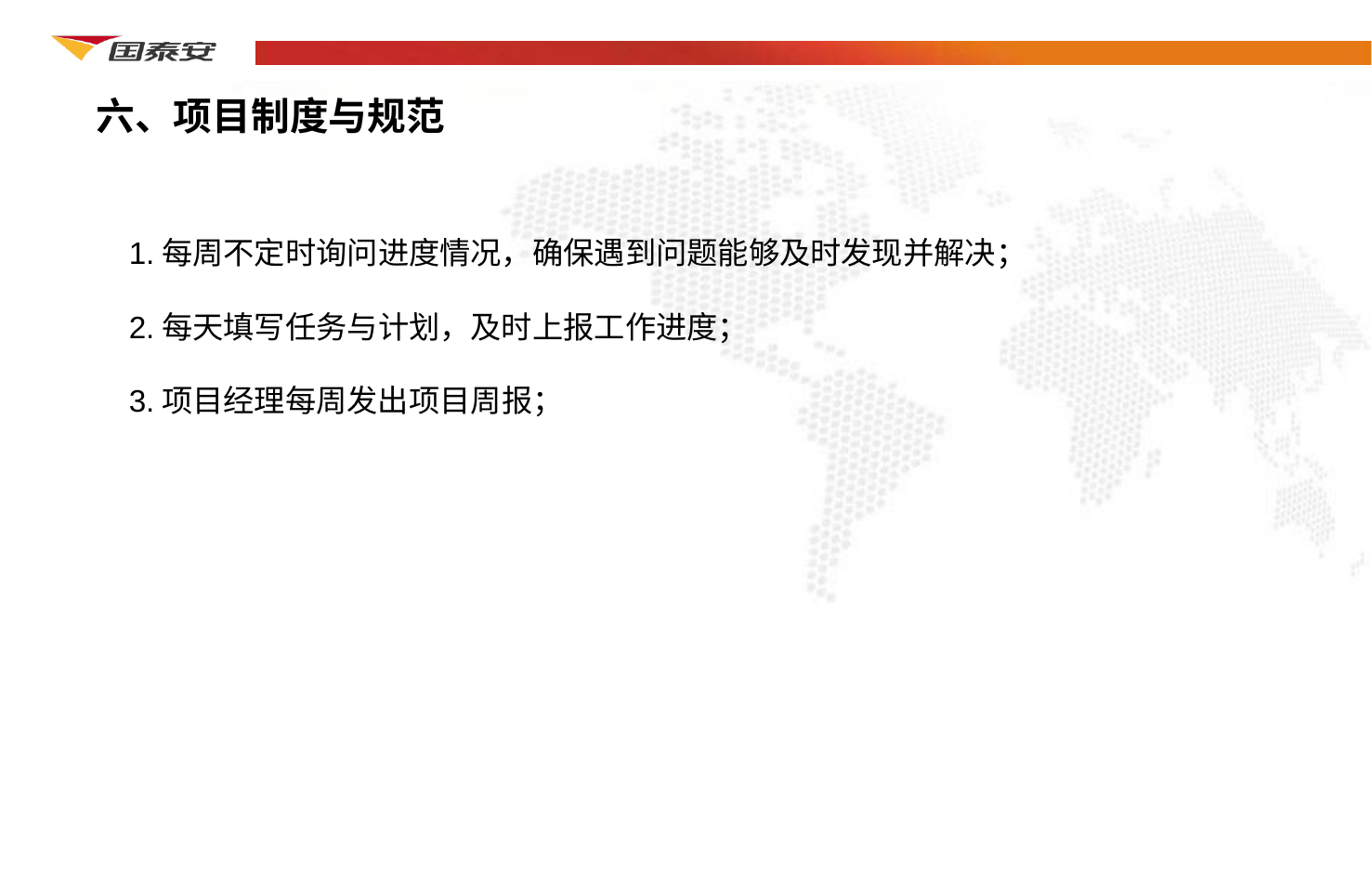

六、项目制度与规范
1.每周不定时询问进度情况，确保遇到问题能够及时发现并解决；

2.每天填写任务与计划，及时上报工作进度；

3.项目经理每周发出项目周报；